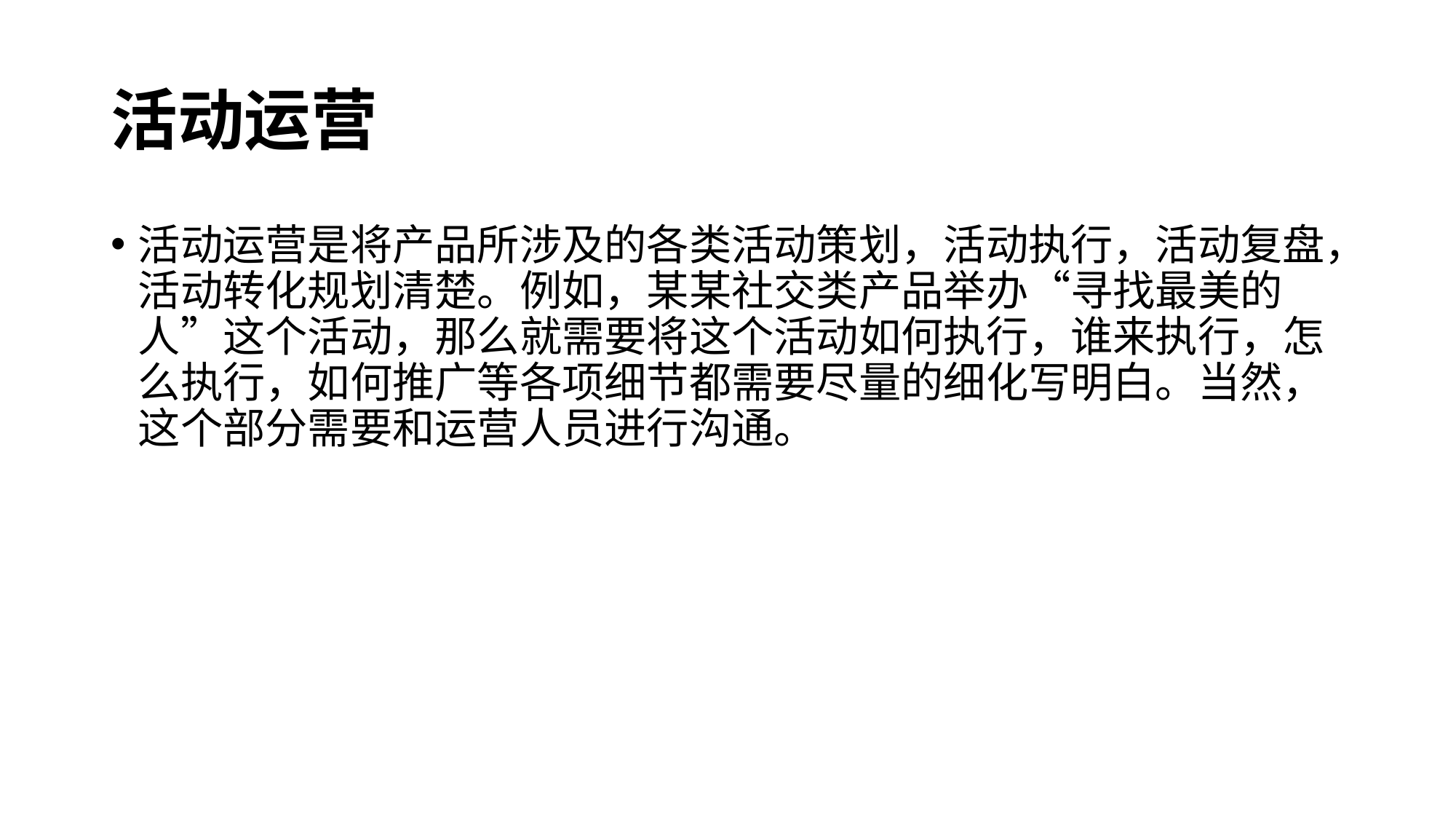

# 活动运营
活动运营是将产品所涉及的各类活动策划，活动执行，活动复盘，活动转化规划清楚。例如，某某社交类产品举办“寻找最美的人”这个活动，那么就需要将这个活动如何执行，谁来执行，怎么执行，如何推广等各项细节都需要尽量的细化写明白。当然，这个部分需要和运营人员进行沟通。